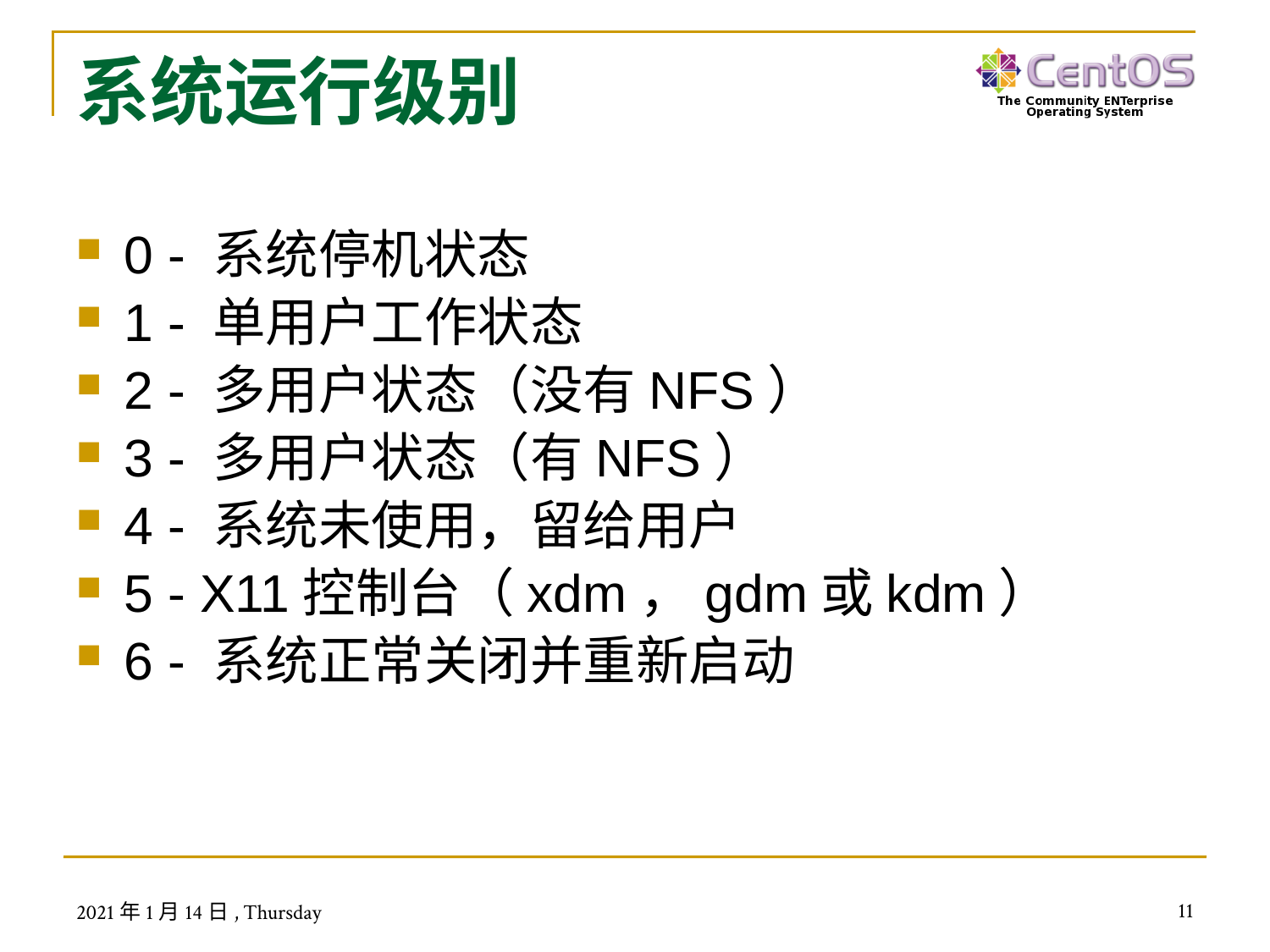

# 系统运行级别
0 - 系统停机状态
1 - 单用户工作状态
2 - 多用户状态（没有NFS）
3 - 多用户状态（有NFS）
4 - 系统未使用，留给用户
5 - X11控制台（xdm，gdm或kdm）
6 - 系统正常关闭并重新启动
2021年1月14日, Thursday
11